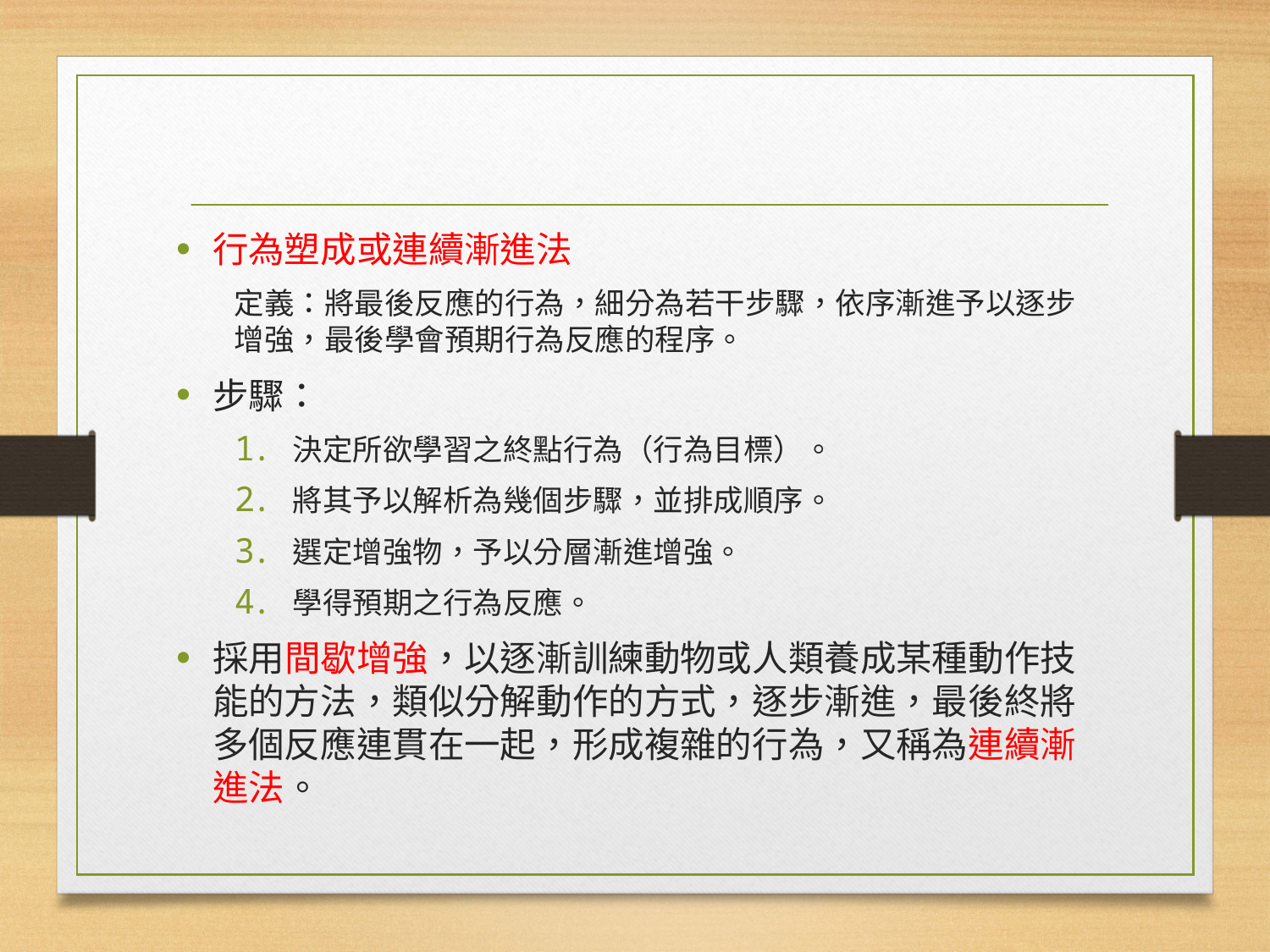

#
行為塑成或連續漸進法
定義：將最後反應的行為，細分為若干步驟，依序漸進予以逐步增強，最後學會預期行為反應的程序。
步驟：
決定所欲學習之終點行為（行為目標）。
將其予以解析為幾個步驟，並排成順序。
選定增強物，予以分層漸進增強。
學得預期之行為反應。
採用間歇增強，以逐漸訓練動物或人類養成某種動作技能的方法，類似分解動作的方式，逐步漸進，最後終將多個反應連貫在一起，形成複雜的行為，又稱為連續漸進法。